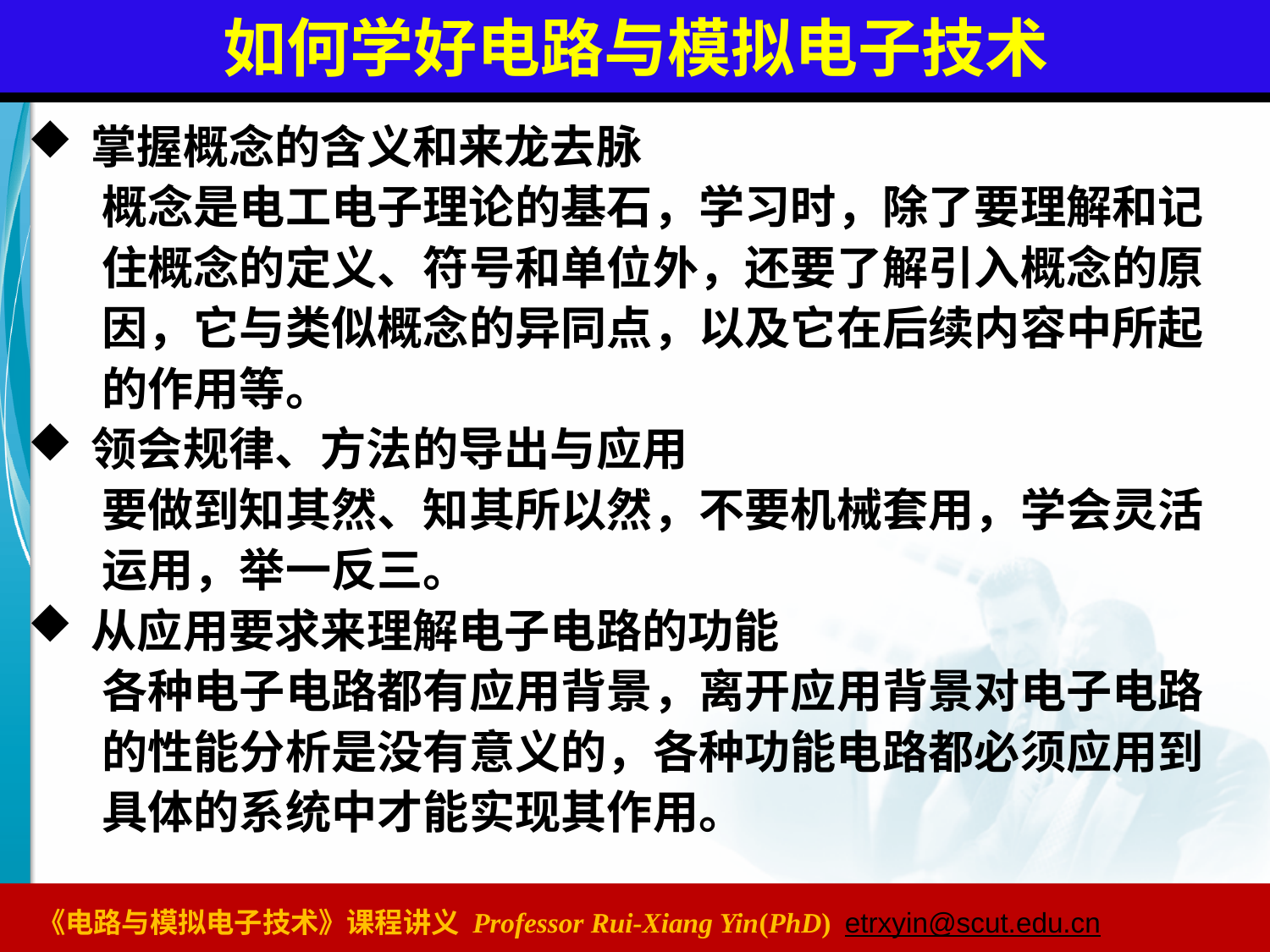

# 如何学好电路与模拟电子技术
掌握概念的含义和来龙去脉
概念是电工电子理论的基石，学习时，除了要理解和记住概念的定义、符号和单位外，还要了解引入概念的原因，它与类似概念的异同点，以及它在后续内容中所起的作用等。
领会规律、方法的导出与应用
要做到知其然、知其所以然，不要机械套用，学会灵活运用，举一反三。
从应用要求来理解电子电路的功能
各种电子电路都有应用背景，离开应用背景对电子电路的性能分析是没有意义的，各种功能电路都必须应用到具体的系统中才能实现其作用。